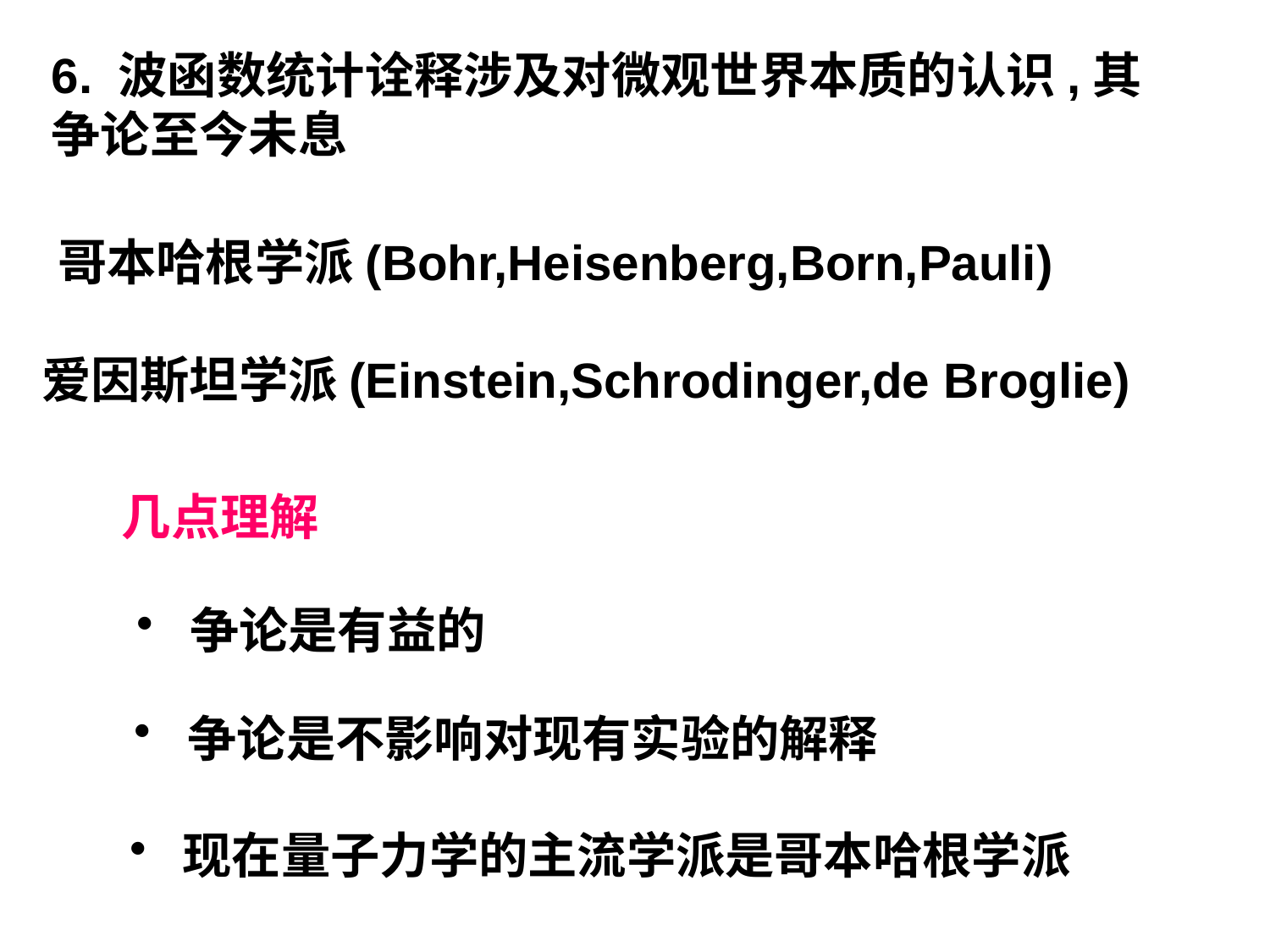

6. 波函数统计诠释涉及对微观世界本质的认识,其争论至今未息
哥本哈根学派(Bohr,Heisenberg,Born,Pauli)
爱因斯坦学派(Einstein,Schrodinger,de Broglie)
几点理解
 争论是有益的
 争论是不影响对现有实验的解释
 现在量子力学的主流学派是哥本哈根学派